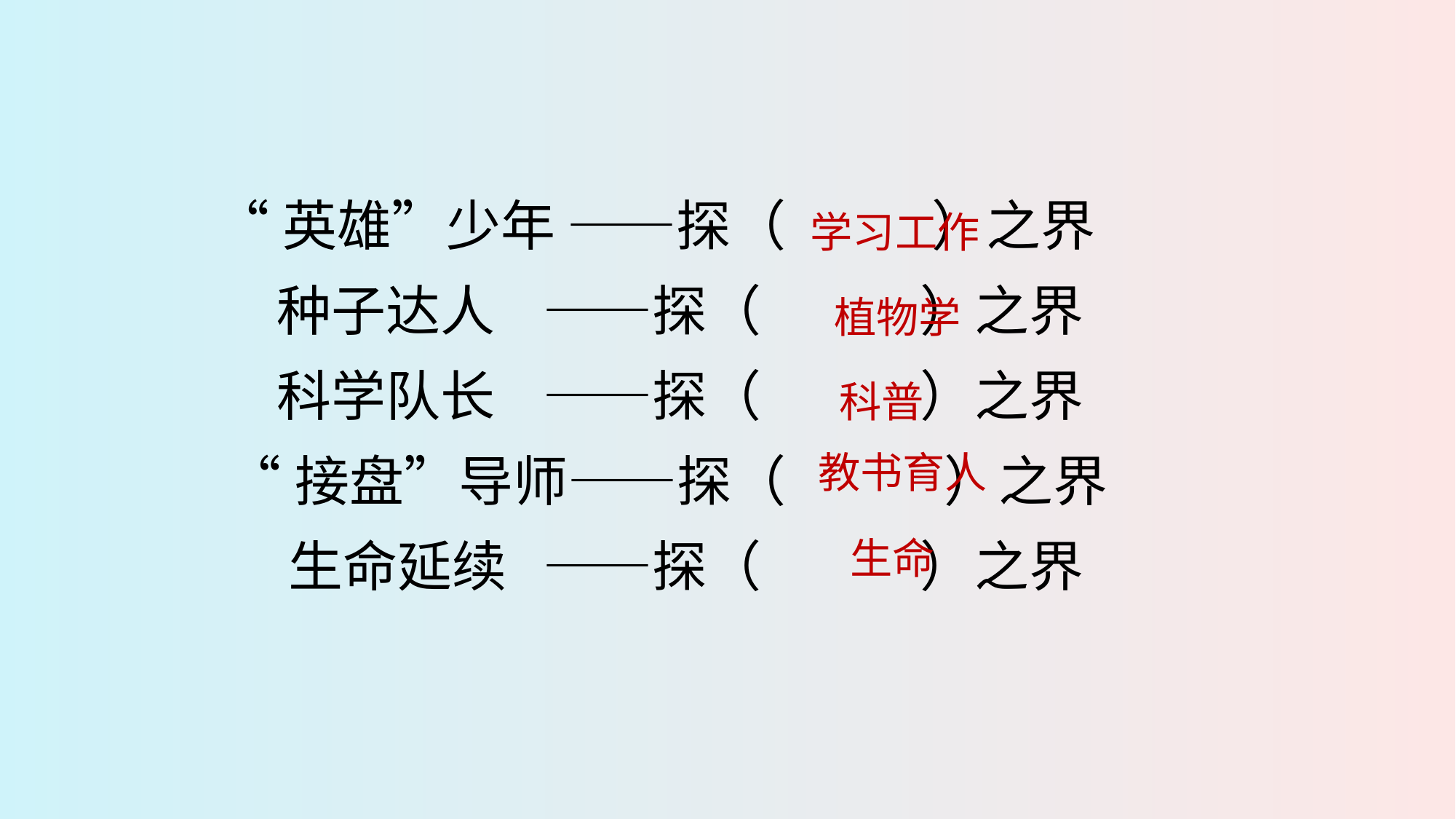

“英雄”少年 ——探（            ）之界
        种子达人    ——探（             ）之界
        科学队长    ——探（             ）之界
     “接盘”导师——探（             ）之界
         生命延续   ——探（             ）之界
学习工作
植物学
科普
教书育人
生命